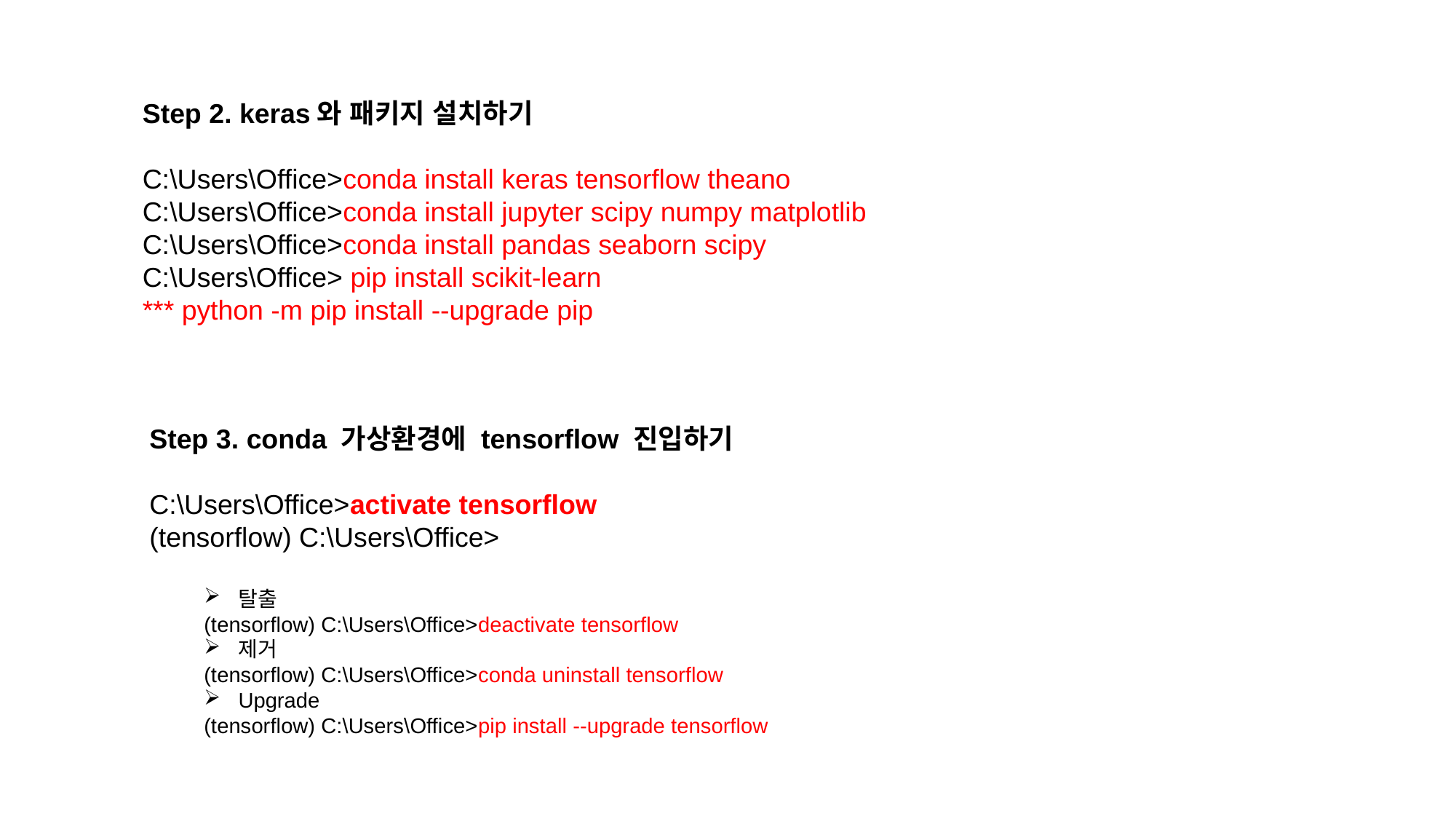

Step 2. keras와 패키지 설치하기

C:\Users\Office>conda install keras tensorflow theano
C:\Users\Office>conda install jupyter scipy numpy matplotlib
C:\Users\Office>conda install pandas seaborn scipy
C:\Users\Office> pip install scikit-learn
*** python -m pip install --upgrade pip
Step 3. conda 가상환경에 tensorflow 진입하기

C:\Users\Office>activate tensorflow
(tensorflow) C:\Users\Office>

탈출
(tensorflow) C:\Users\Office>deactivate tensorflow
제거
(tensorflow) C:\Users\Office>conda uninstall tensorflow
Upgrade
(tensorflow) C:\Users\Office>pip install --upgrade tensorflow